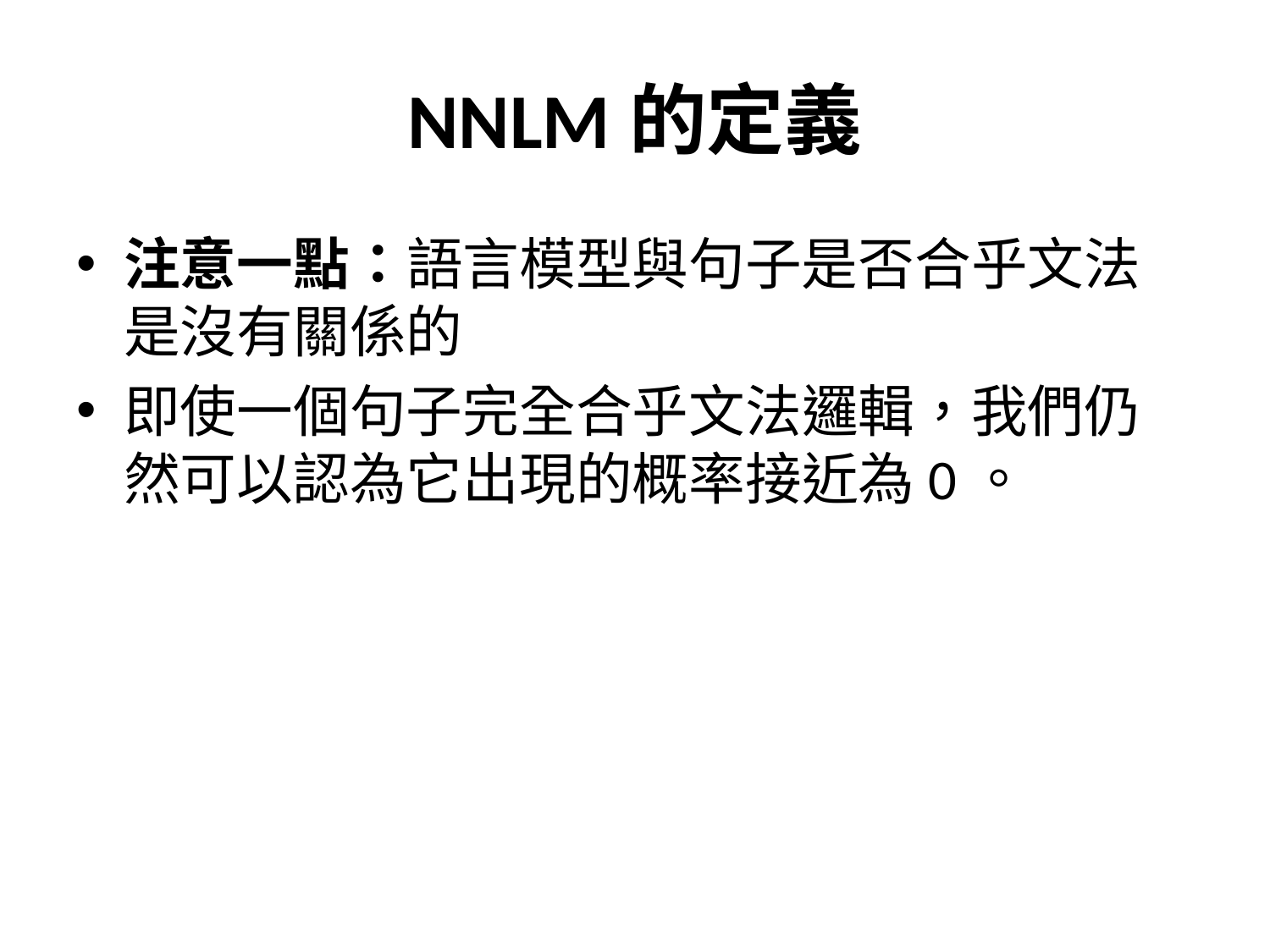

# NNLM的定義
注意一點：語言模型與句子是否合乎文法是沒有關係的
即使一個句子完全合乎文法邏輯，我們仍然可以認為它出現的概率接近為0。